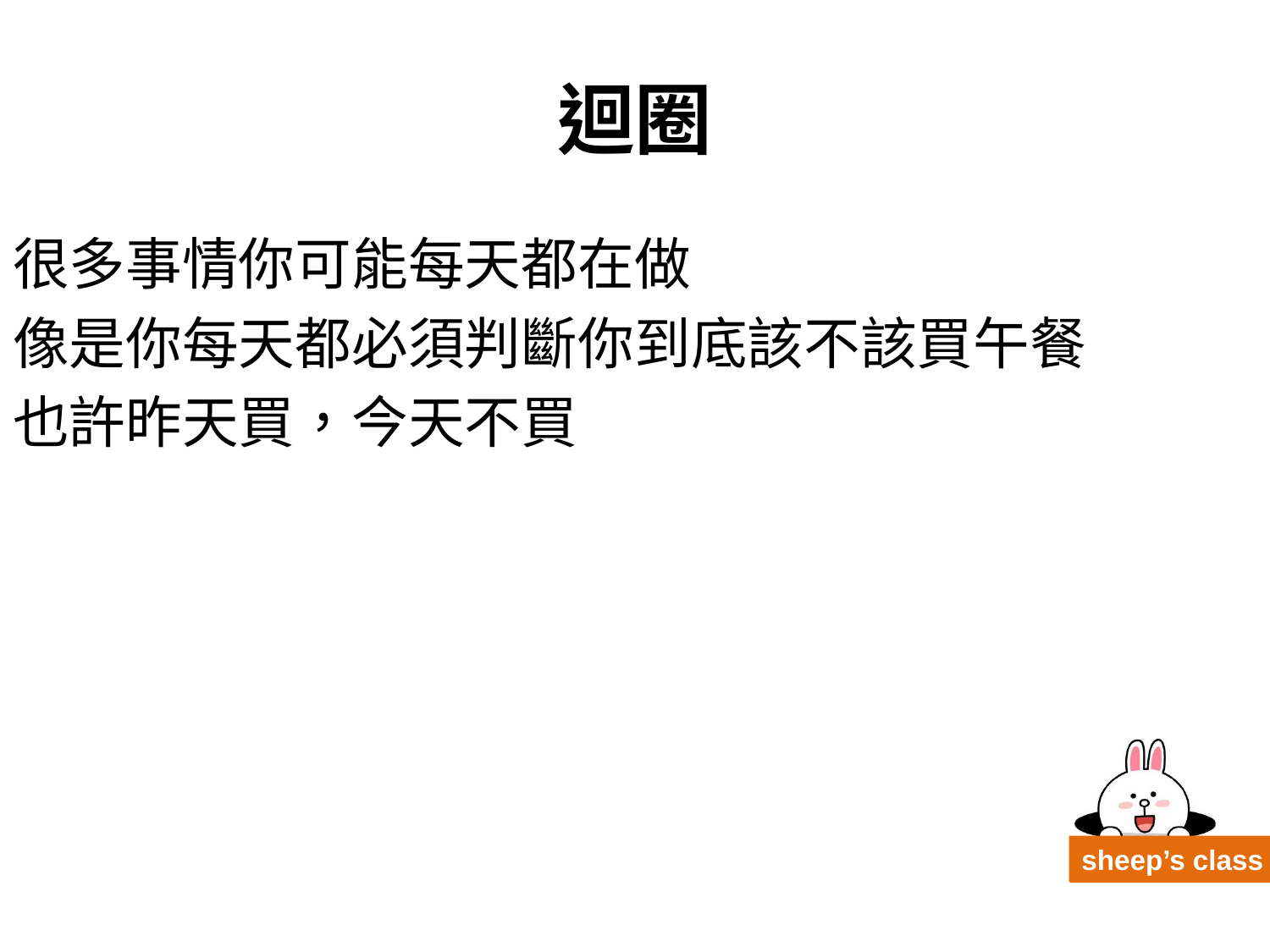

# 迴圈
很多事情你可能每天都在做
像是你每天都必須判斷你到底該不該買午餐
也許昨天買，今天不買